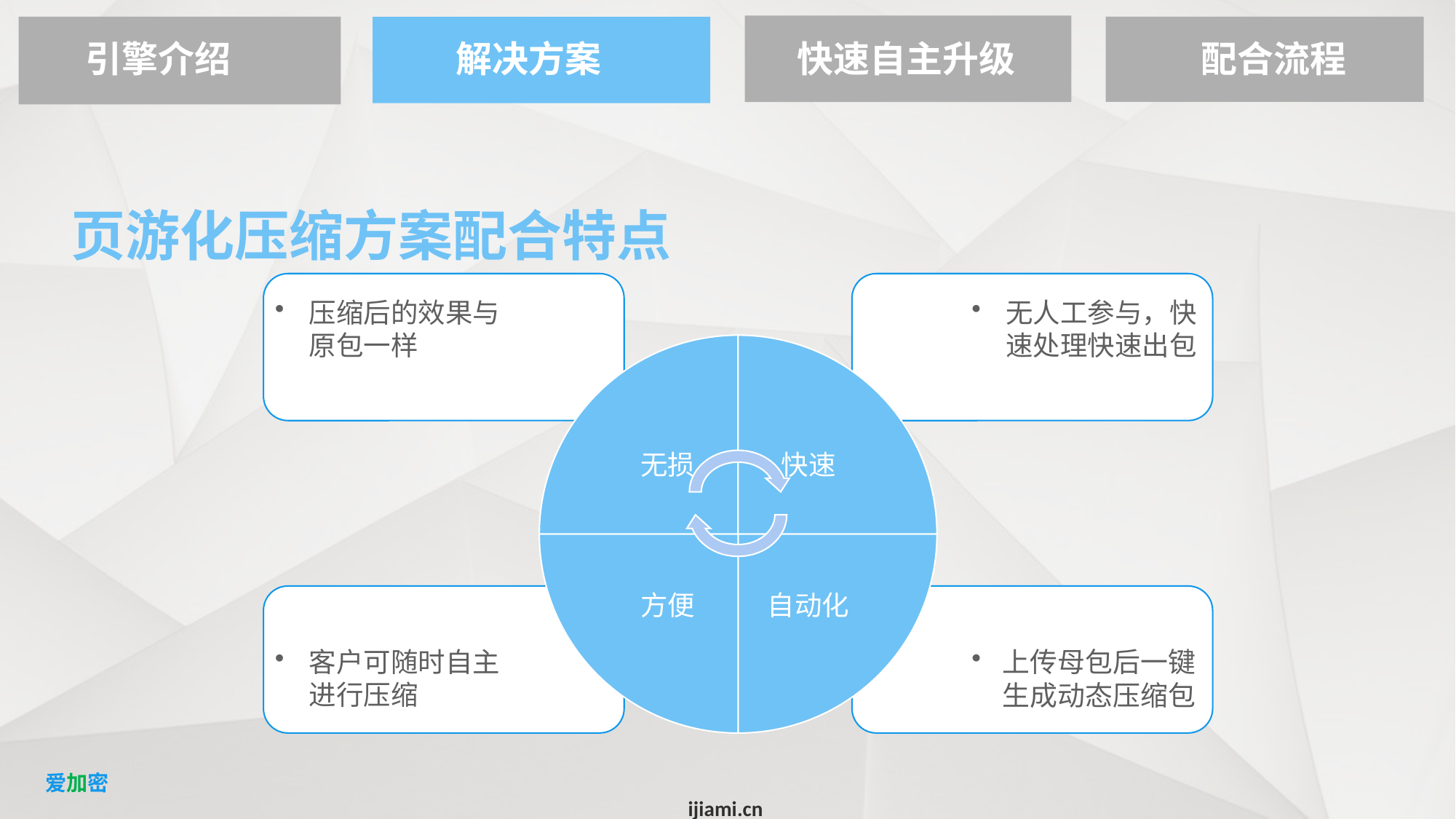

引擎介绍
解决方案
快速自主升级
配合流程
页游化压缩方案配合特点
无损
压缩后的效果与原包一样
快速
无人工参与，快速处理快速出包
自动化
上传母包后一键生成动态压缩包
方便
客户可随时自主进行压缩
 爱加密                                                                                                                                                                                                                                                                           ijiami.cn